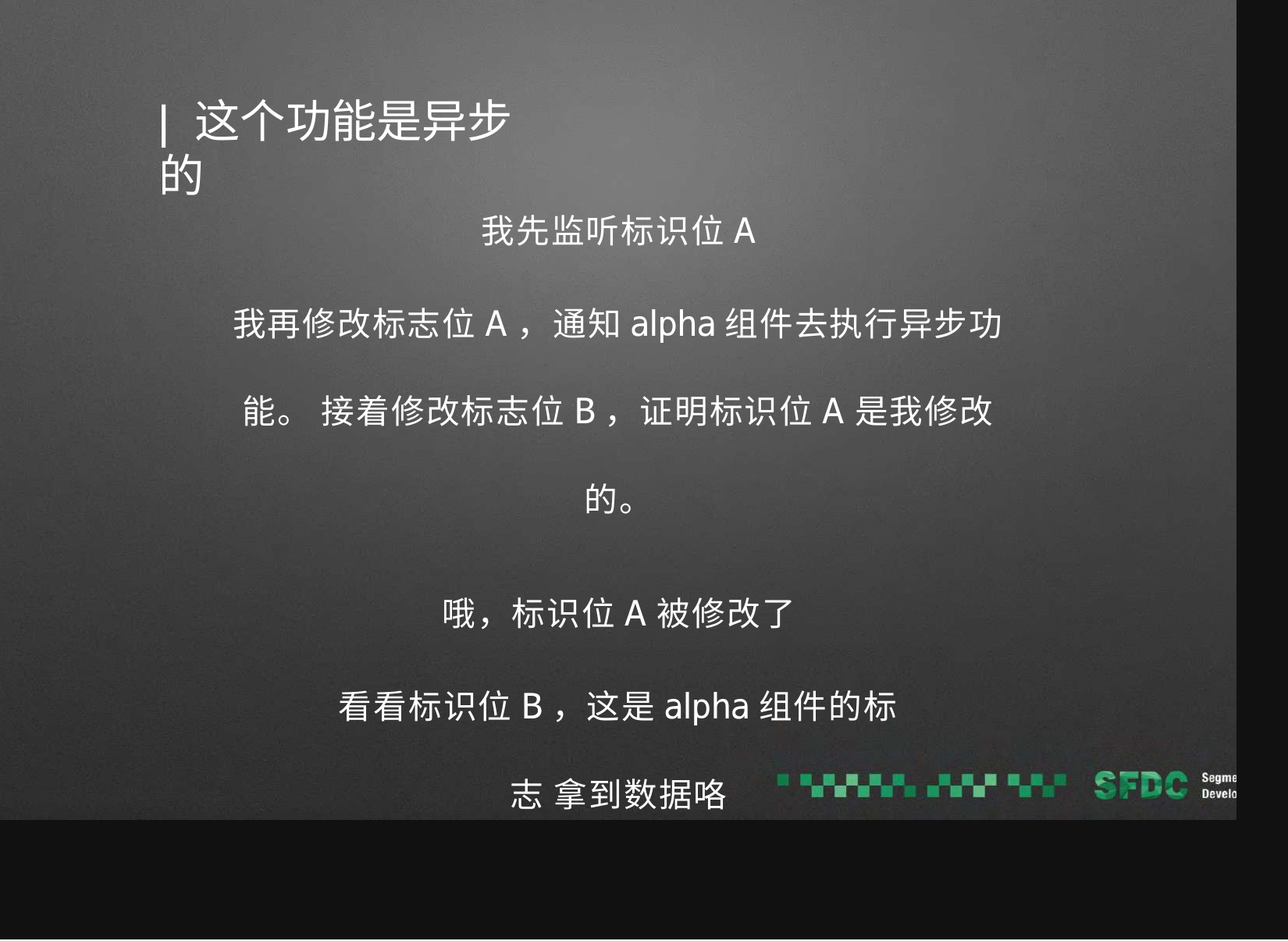

# | 这个功能是异步的
我先监听标识位A
我再修改标志位A，通知alpha组件去执行异步功能。 接着修改标志位B，证明标识位A是我修改的。

哦，标识位A被修改了
看看标识位B，这是alpha组件的标志 拿到数据咯